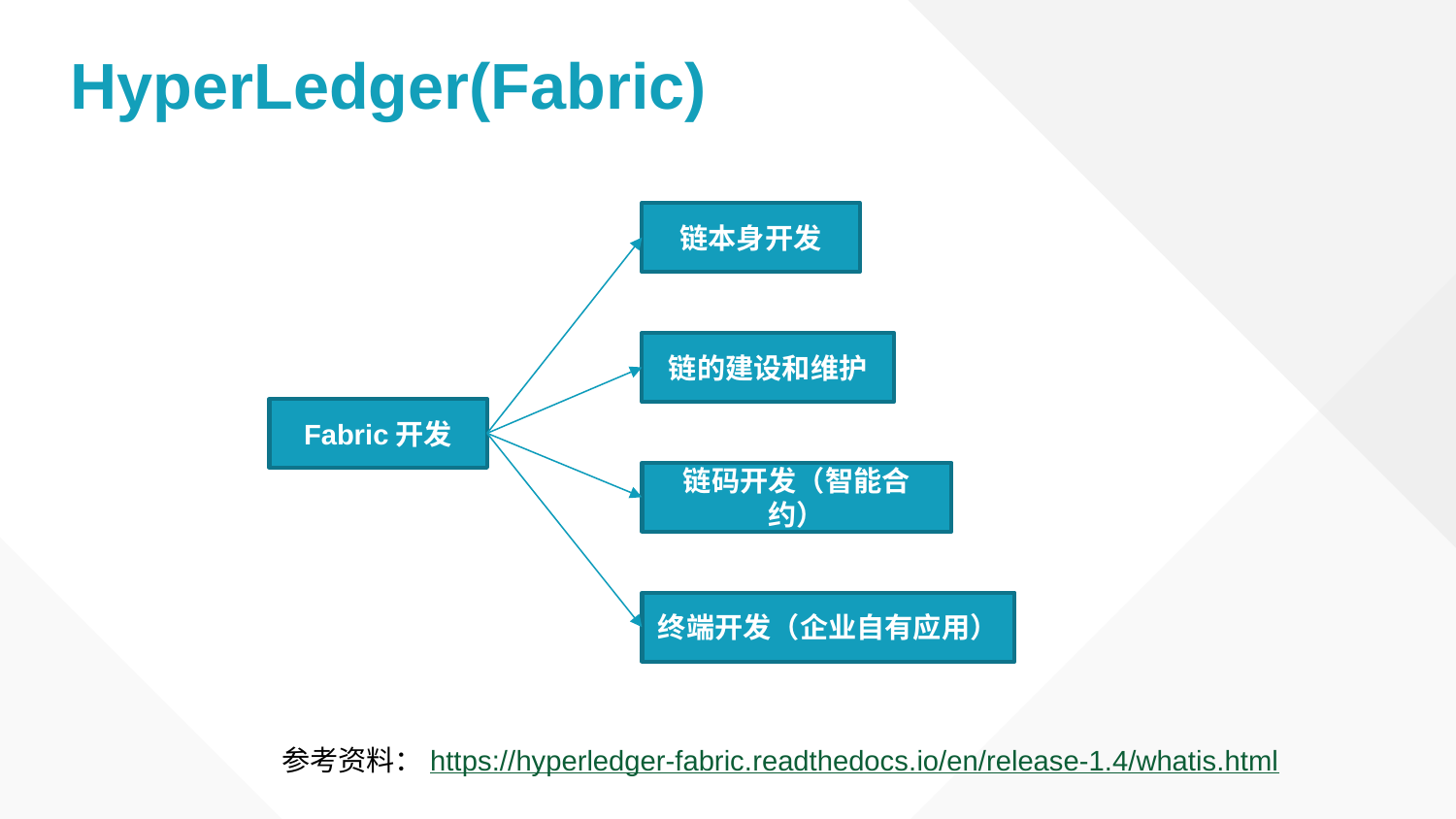

# HyperLedger(Fabric)
链本身开发
链的建设和维护
Fabric开发
链码开发（智能合约）
终端开发（企业自有应用）
参考资料：https://hyperledger-fabric.readthedocs.io/en/release-1.4/whatis.html